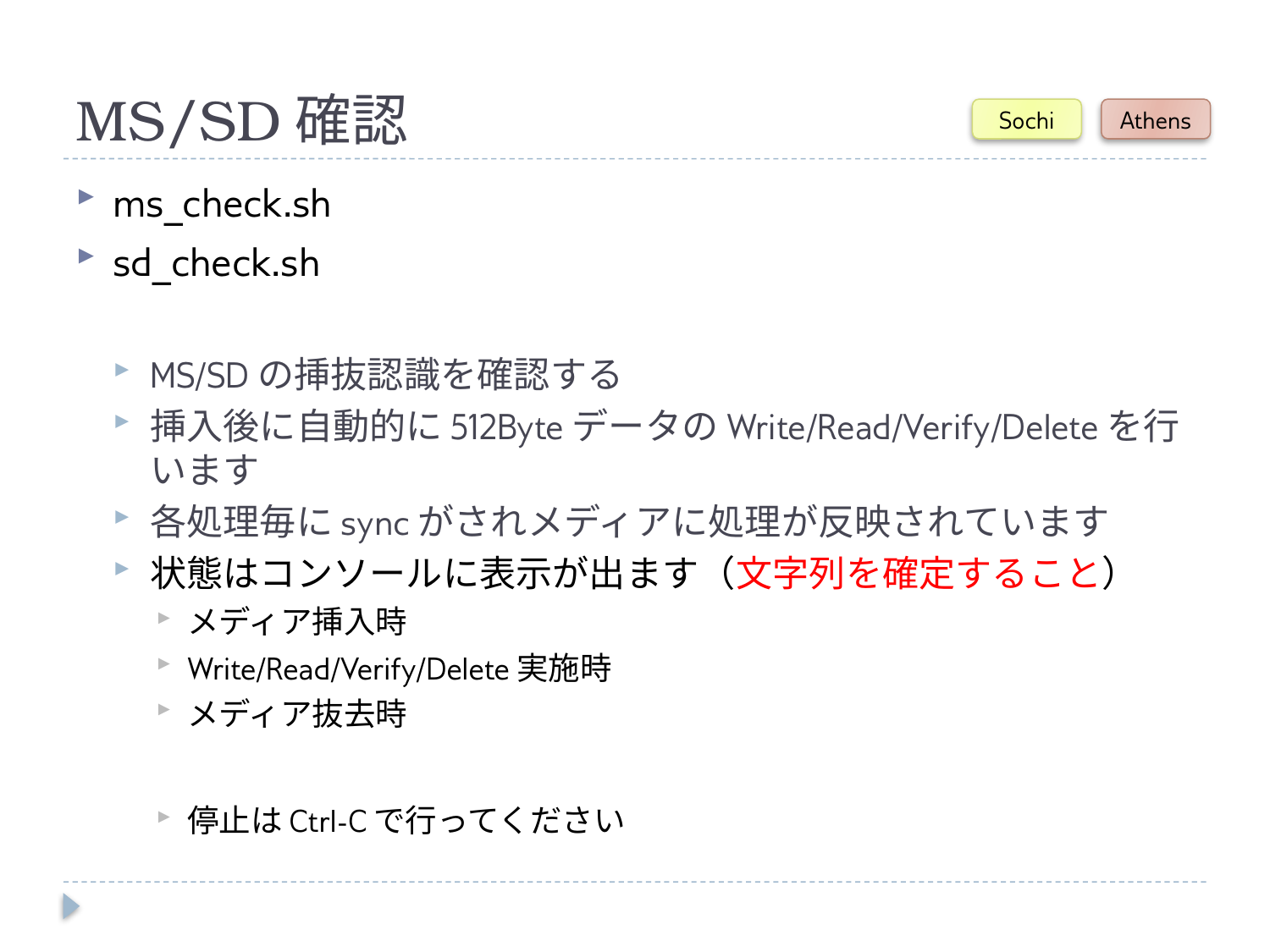

# MS/SD確認
Sochi
Athens
ms_check.sh
sd_check.sh

MS/SDの挿抜認識を確認する
挿入後に自動的に512ByteデータのWrite/Read/Verify/Deleteを行います
各処理毎にsyncがされメディアに処理が反映されています
状態はコンソールに表示が出ます（文字列を確定すること）
メディア挿入時
Write/Read/Verify/Delete実施時
メディア抜去時

停止はCtrl-Cで行ってください